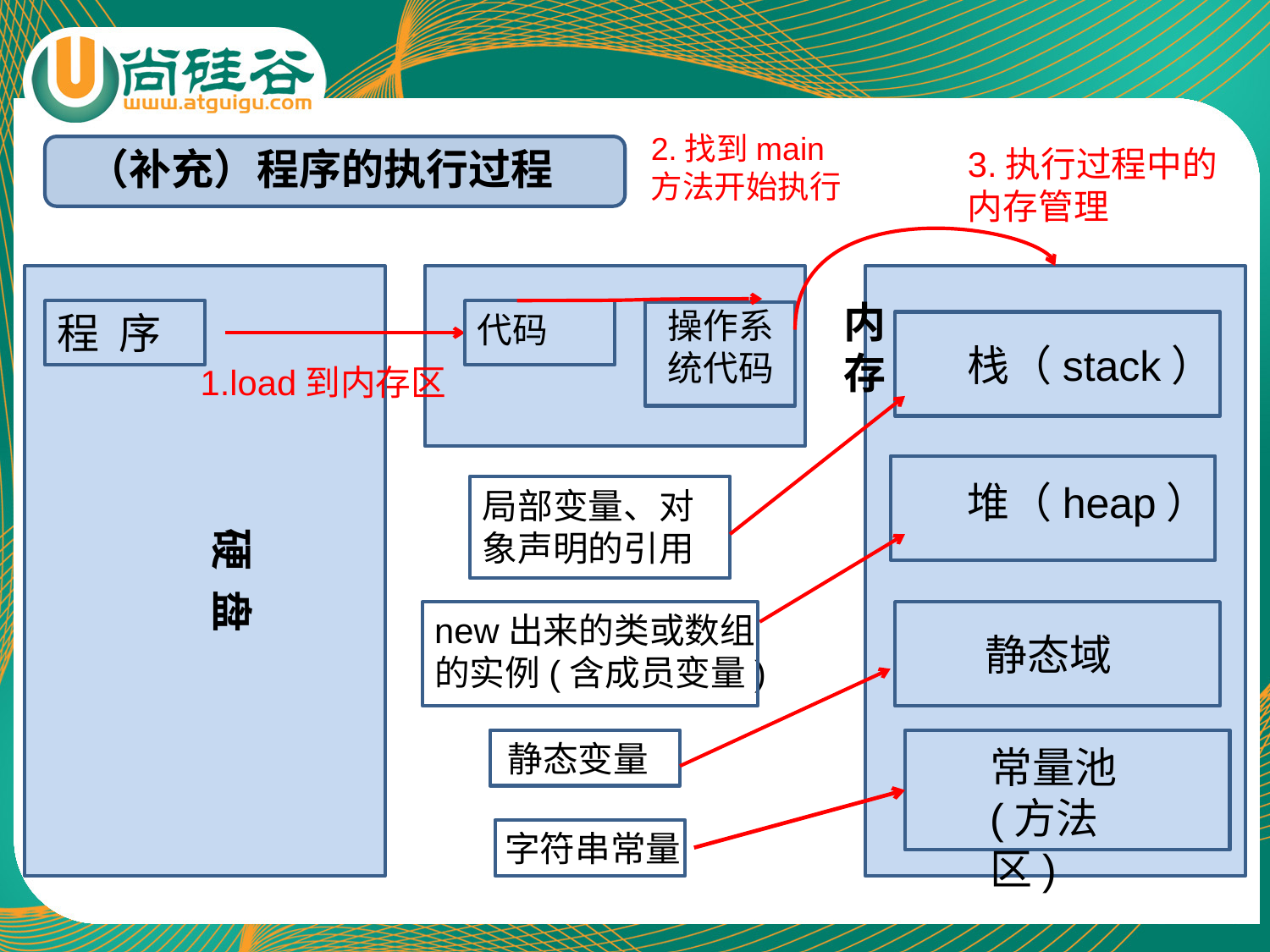

2.找到main方法开始执行
（补充）程序的执行过程
3.执行过程中的内存管理

内
存
操作系统代码

程  序

代码

栈（stack）
1.load到内存区

堆（heap）

局部变量、对象声明的引用
硬  盘

new出来的类或数组的实例(含成员变量)

静态域

静态变量

常量池
(方法区)

字符串常量